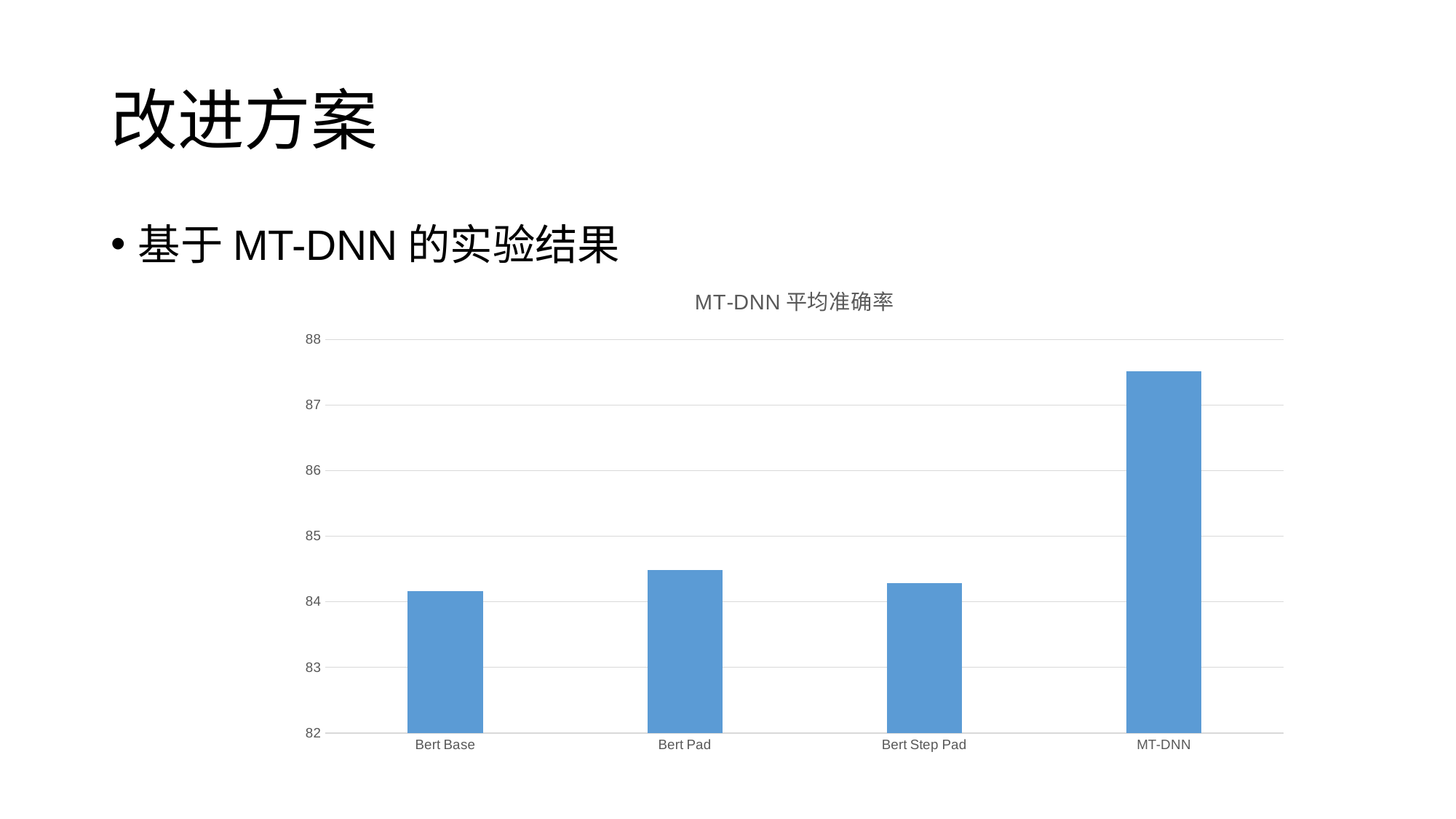

# 改进方案
基于MT-DNN的实验结果

### Chart: MT-DNN平均准确率

| Category |  |
|---|---|
| Bert Base | 84.16 |
| Bert Pad | 84.47999999999999 |
| Bert Step Pad | 84.28 |
| MT-DNN | 87.52000000000001 |